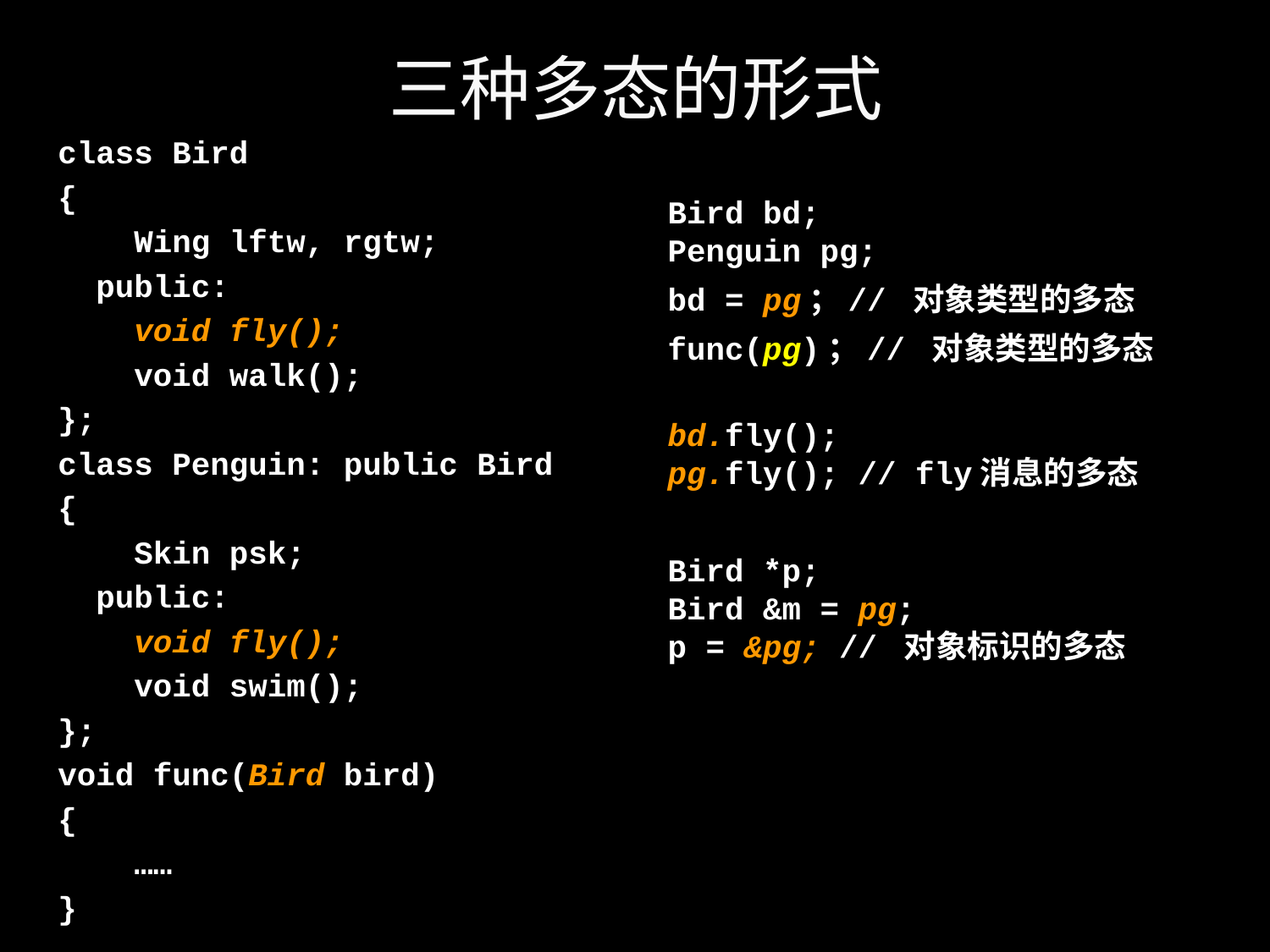

# 三种多态的形式
class Bird
{
    Wing lftw, rgtw;
  public:
    void fly();
    void walk();
};
class Penguin: public Bird
{
    Skin psk;
  public:
    void fly();
    void swim();
};
void func(Bird bird)
{
    ……
}
Bird bd;
Penguin pg;
bd = pg；// 对象类型的多态
func(pg)；// 对象类型的多态
bd.fly();
pg.fly(); // fly消息的多态

Bird *p;
Bird &m = pg;
p = &pg; // 对象标识的多态